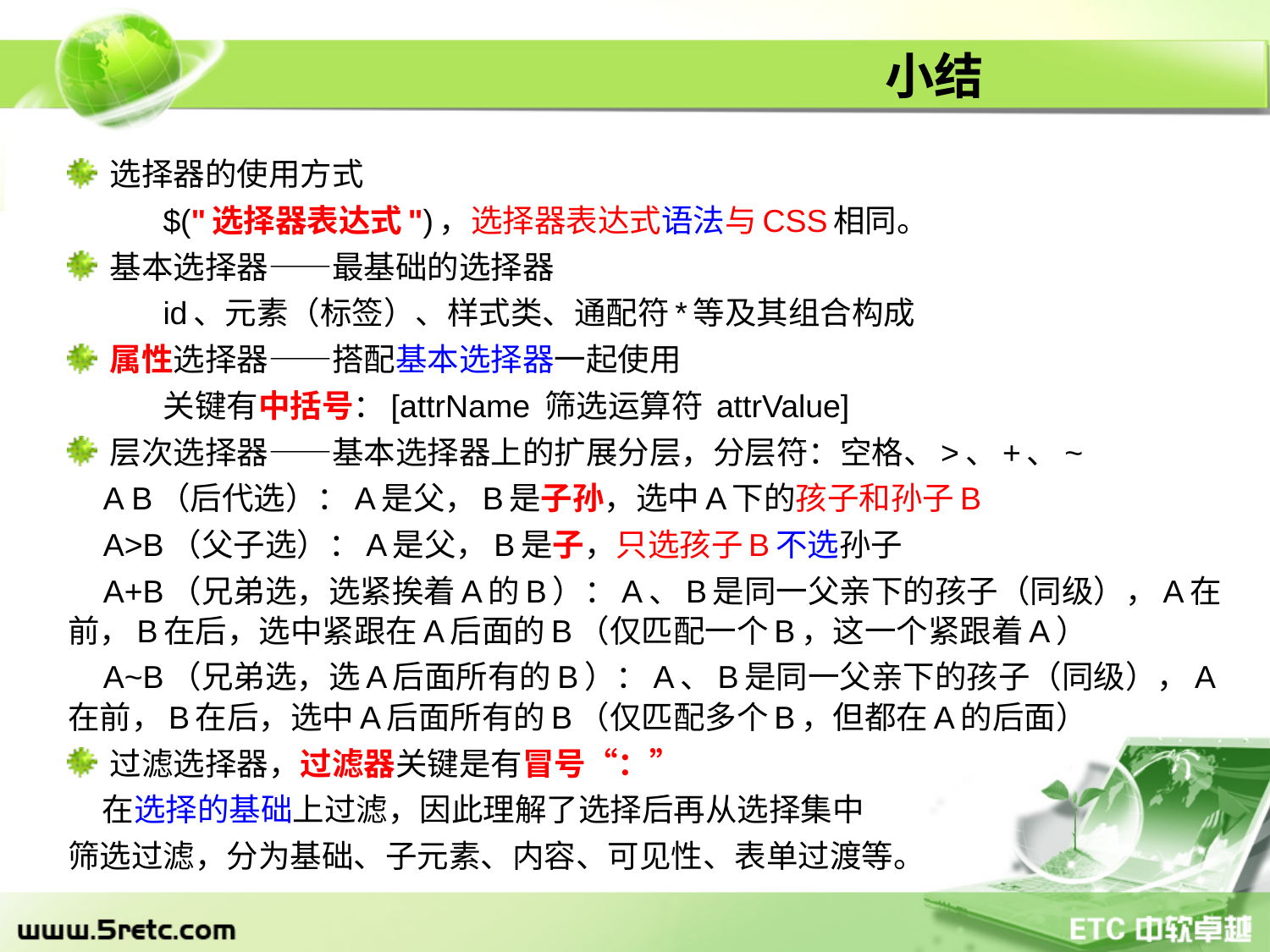

# 小结
选择器的使用方式
	$("选择器表达式")，选择器表达式语法与CSS相同。
基本选择器——最基础的选择器
	id、元素（标签）、样式类、通配符*等及其组合构成
属性选择器——搭配基本选择器一起使用
	关键有中括号：[attrName 筛选运算符 attrValue]
层次选择器——基本选择器上的扩展分层，分层符：空格、>、+、~
    A B（后代选）：A是父，B是子孙，选中A下的孩子和孙子B
    A>B（父子选）：A是父，B是子，只选孩子B不选孙子
    A+B（兄弟选，选紧挨着A的B）：A、B是同一父亲下的孩子（同级），A在前，B在后，选中紧跟在A后面的B（仅匹配一个B，这一个紧跟着A）
    A~B（兄弟选，选A后面所有的B）：A、B是同一父亲下的孩子（同级），A在前，B在后，选中A后面所有的B（仅匹配多个B，但都在A的后面）
过滤选择器，过滤器关键是有冒号“：”
    在选择的基础上过滤，因此理解了选择后再从选择集中
筛选过滤，分为基础、子元素、内容、可见性、表单过渡等。